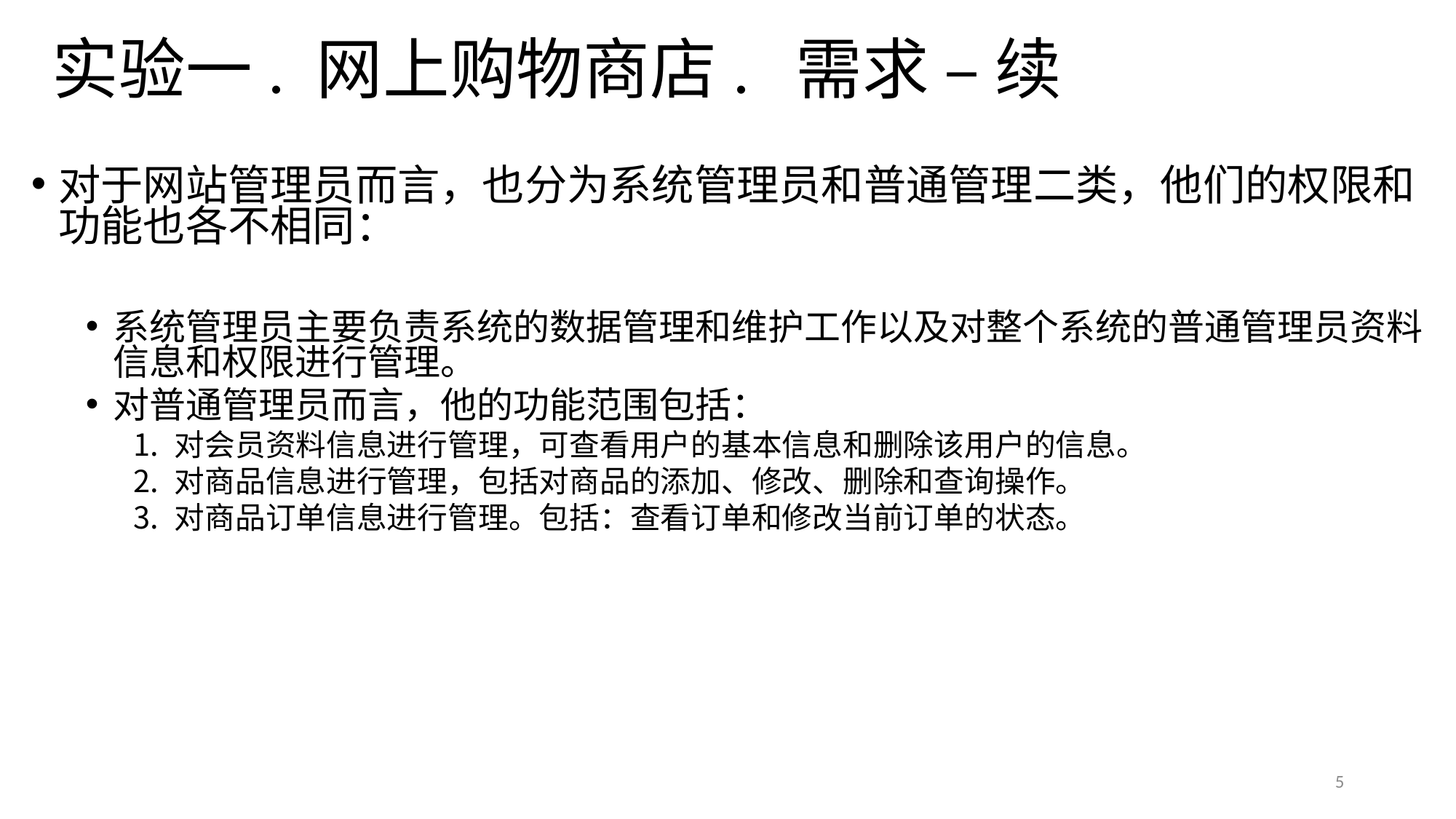

# 实验一. 网上购物商店.  需求 – 续
对于网站管理员而言，也分为系统管理员和普通管理二类，他们的权限和功能也各不相同：

系统管理员主要负责系统的数据管理和维护工作以及对整个系统的普通管理员资料信息和权限进行管理。
对普通管理员而言，他的功能范围包括：
对会员资料信息进行管理，可查看用户的基本信息和删除该用户的信息。
对商品信息进行管理，包括对商品的添加、修改、删除和查询操作。
对商品订单信息进行管理。包括：查看订单和修改当前订单的状态。
5